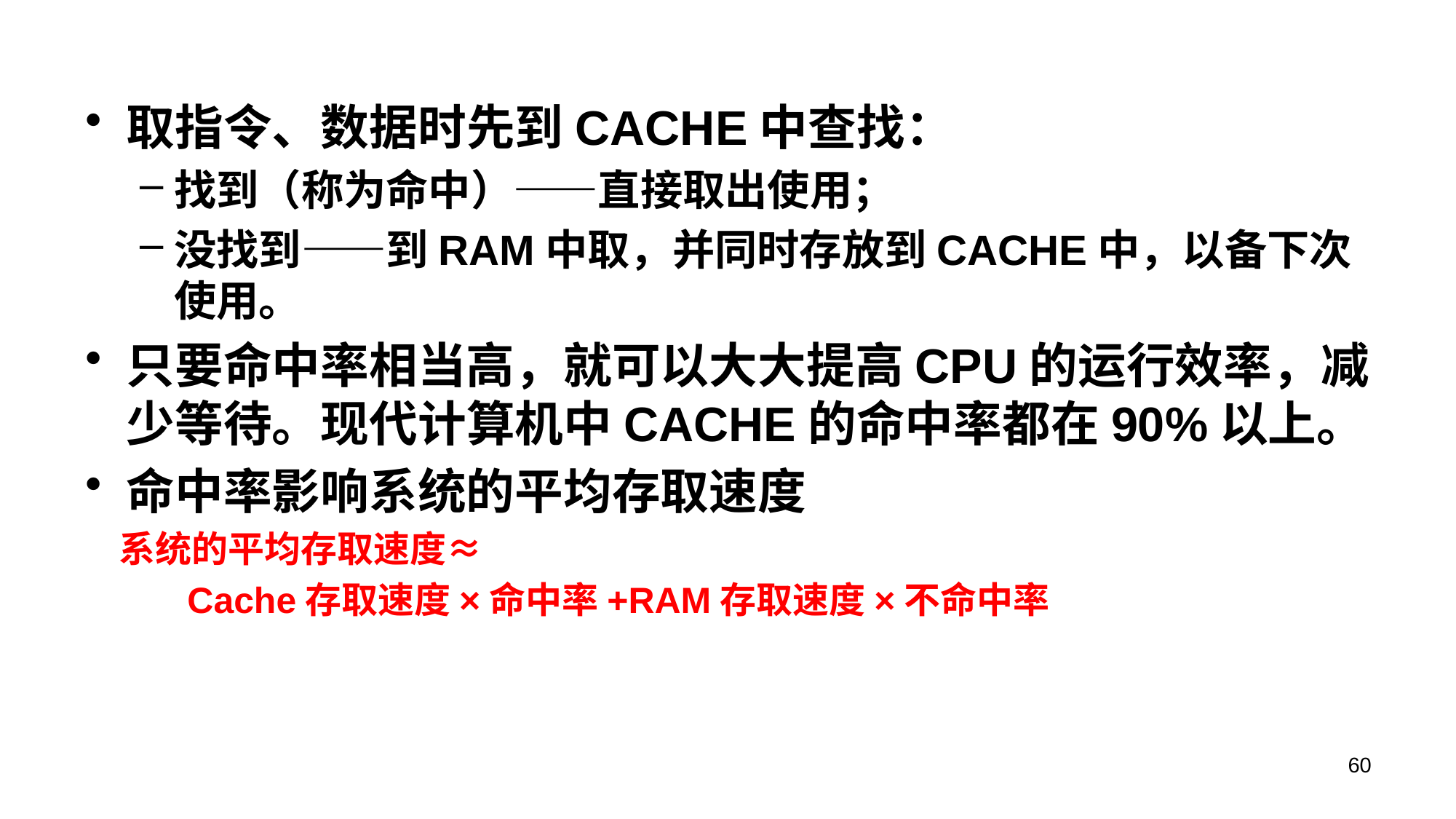

取指令、数据时先到CACHE中查找：
找到（称为命中）——直接取出使用；
没找到——到RAM中取，并同时存放到CACHE中，以备下次使用。
只要命中率相当高，就可以大大提高CPU的运行效率，减少等待。现代计算机中CACHE的命中率都在90%以上。
命中率影响系统的平均存取速度
   系统的平均存取速度≈
          Cache存取速度×命中率+RAM存取速度×不命中率
60